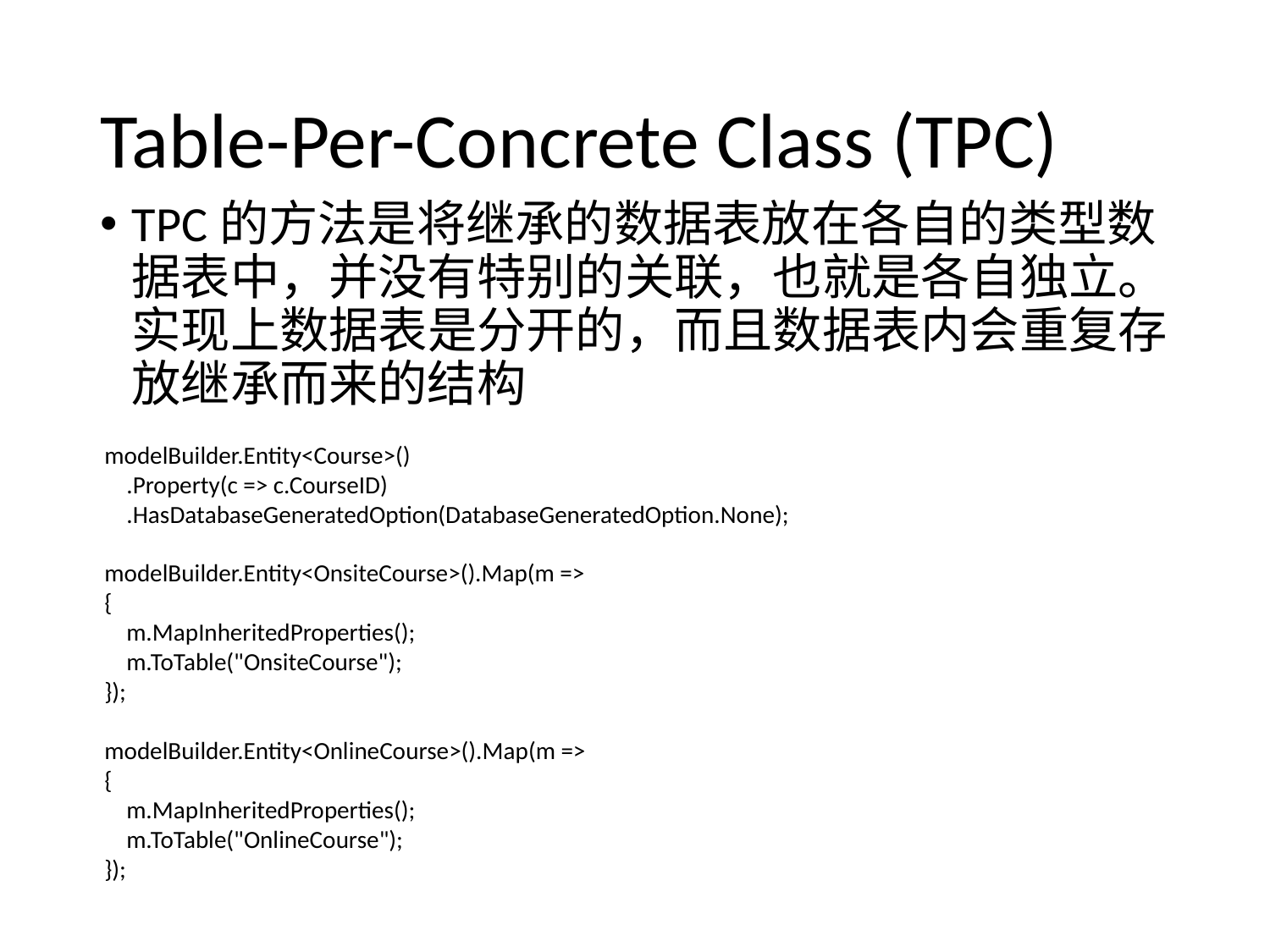

# Table-Per-Concrete Class (TPC)
TPC的方法是将继承的数据表放在各自的类型数据表中，并没有特别的关联，也就是各自独立。实现上数据表是分开的，而且数据表内会重复存放继承而来的结构
modelBuilder.Entity<Course>()
    .Property(c => c.CourseID)
    .HasDatabaseGeneratedOption(DatabaseGeneratedOption.None);

modelBuilder.Entity<OnsiteCourse>().Map(m =>
{
    m.MapInheritedProperties();
    m.ToTable("OnsiteCourse");
});

modelBuilder.Entity<OnlineCourse>().Map(m =>
{
    m.MapInheritedProperties();
    m.ToTable("OnlineCourse");
});